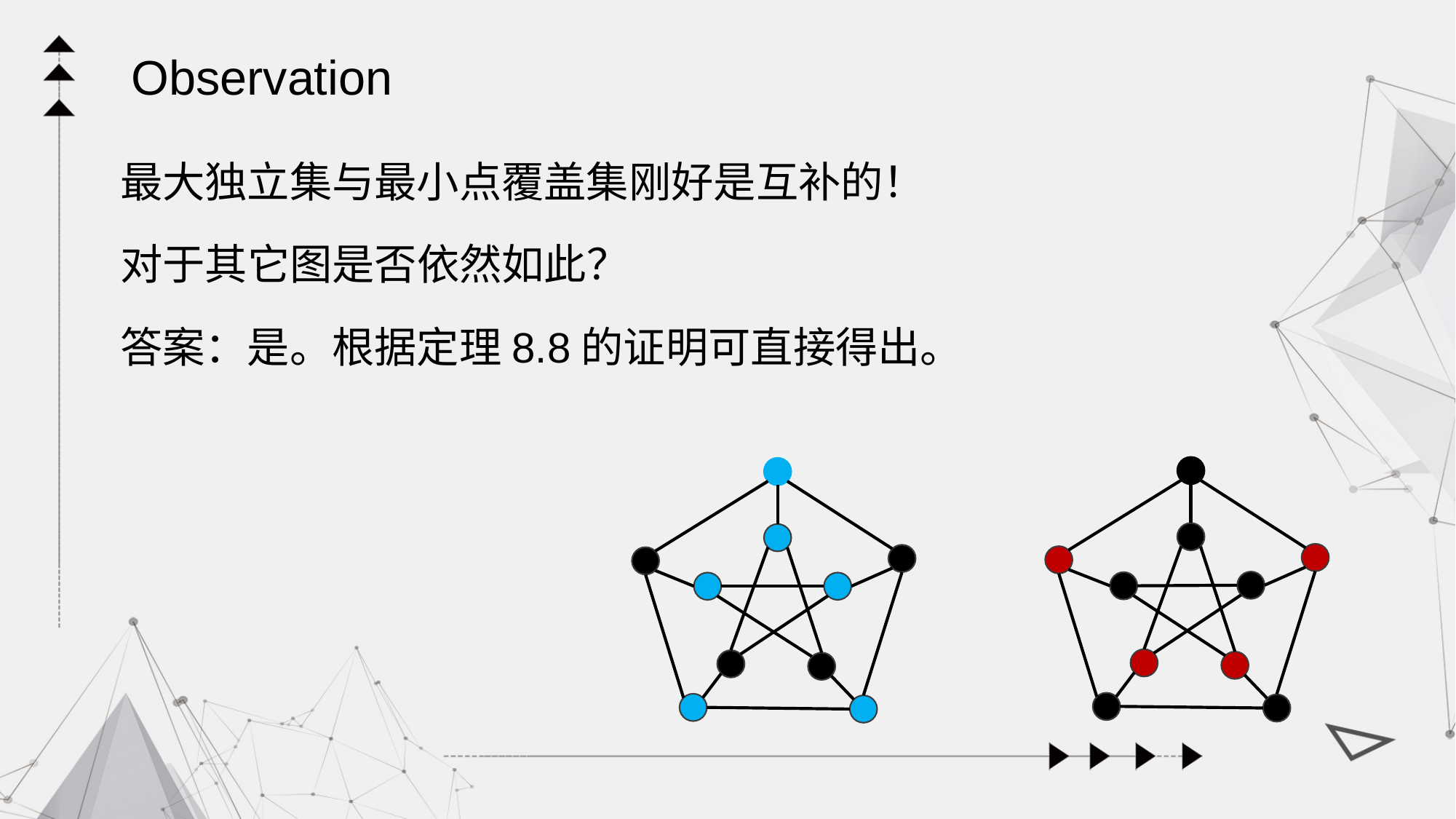

Observation
最大独立集与最小点覆盖集刚好是互补的！
对于其它图是否依然如此？
答案：是。根据定理8.8的证明可直接得出。